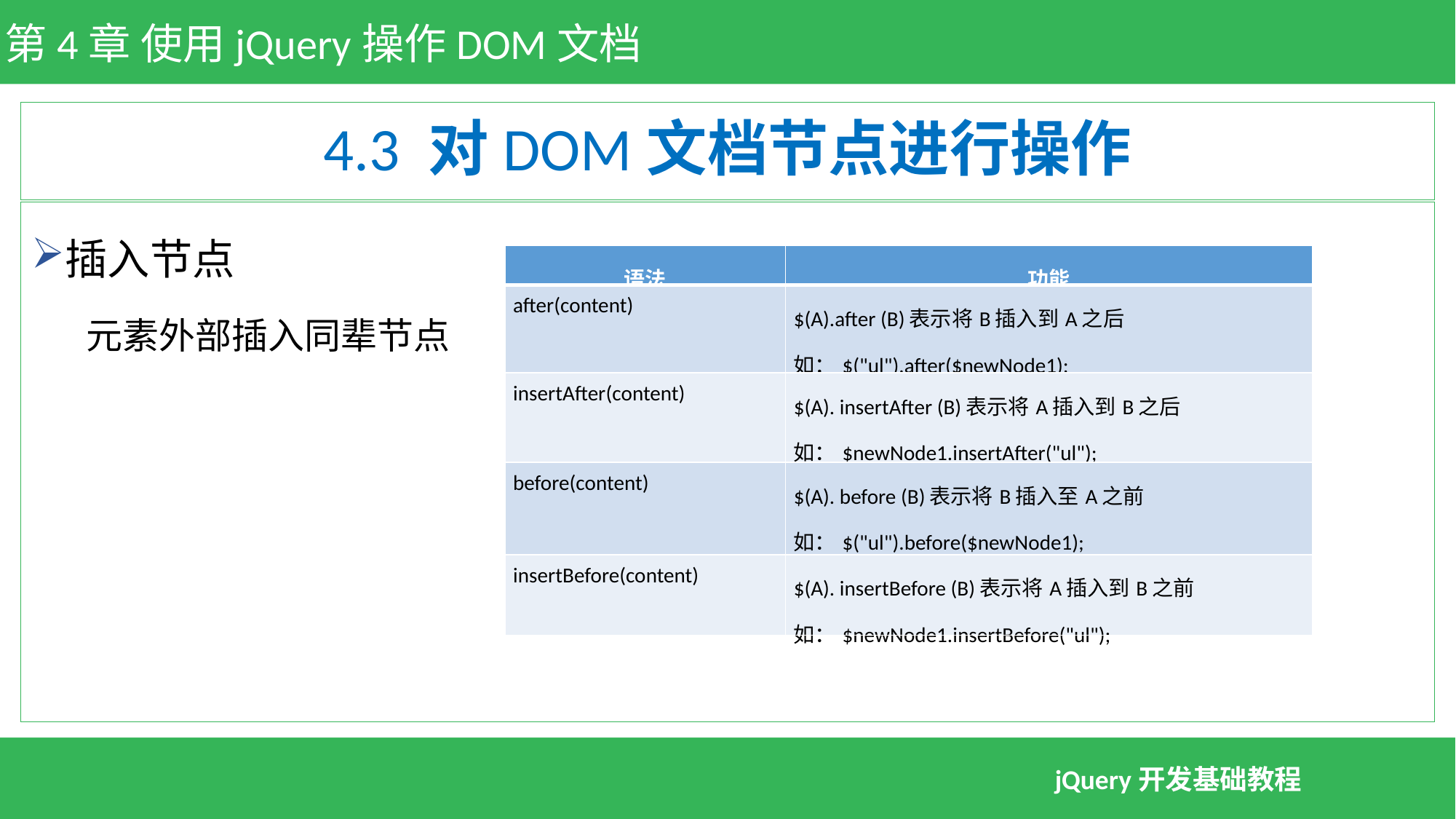

第4章 使用jQuery操作DOM文档

# 4.3 对DOM文档节点进行操作
插入节点
元素外部插入同辈节点
| 语法 | 功能 |
| --- | --- |
| after(content) | $(A).after (B)表示将B插入到A之后 如：$("ul").after($newNode1); |
| insertAfter(content) | $(A). insertAfter (B)表示将A插入到B之后 如：$newNode1.insertAfter("ul"); |
| before(content) | $(A). before (B)表示将B插入至A之前 如：$("ul").before($newNode1); |
| insertBefore(content) | $(A). insertBefore (B)表示将A插入到B之前 如：$newNode1.insertBefore("ul"); |
jQuery开发基础教程